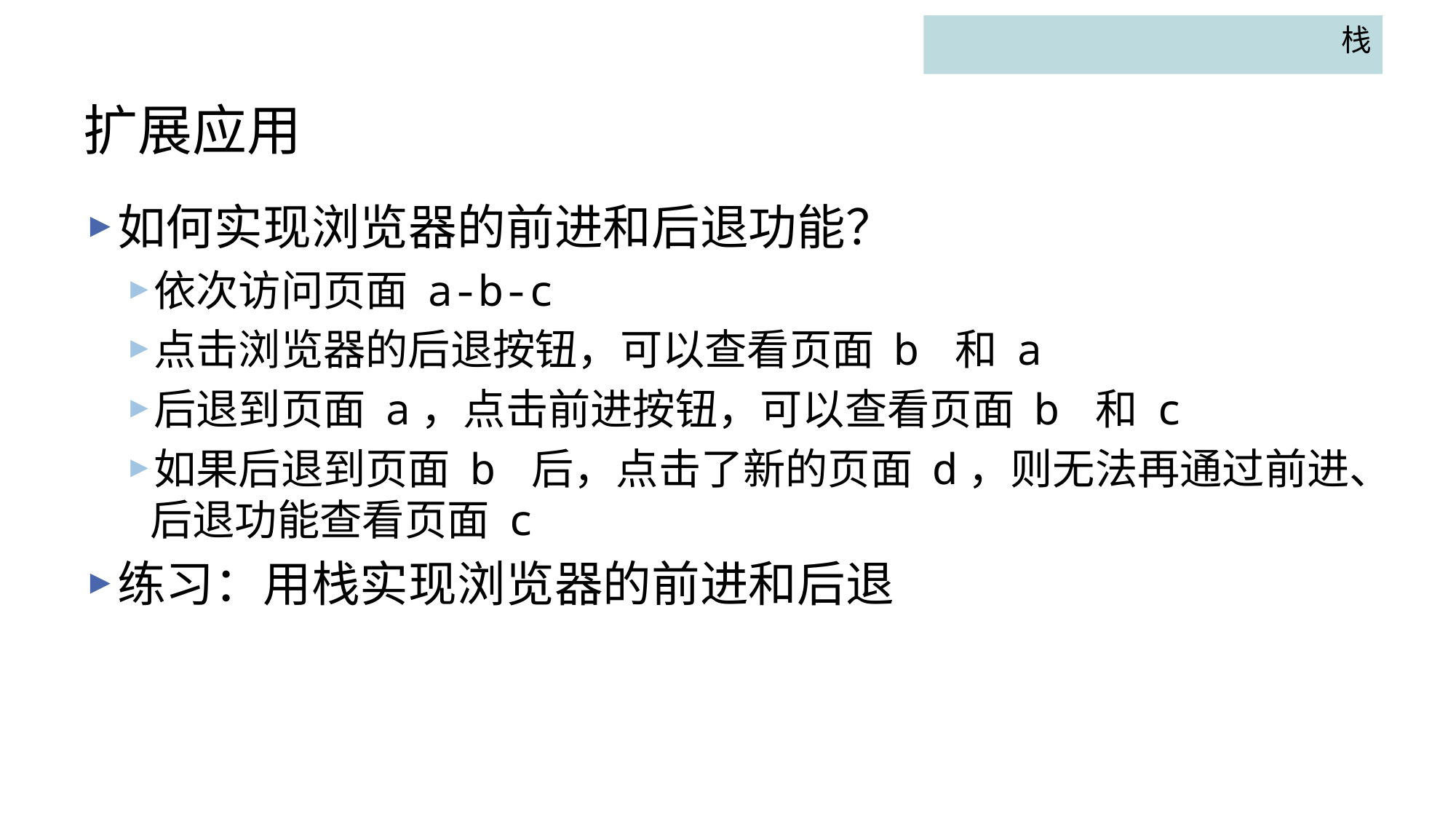

栈
# 扩展应用
如何实现浏览器的前进和后退功能？
依次访问页面 a-b-c
点击浏览器的后退按钮，可以查看页面 b 和 a
后退到页面 a，点击前进按钮，可以查看页面 b 和 c
如果后退到页面 b 后，点击了新的页面 d，则无法再通过前进、后退功能查看页面 c
练习：用栈实现浏览器的前进和后退